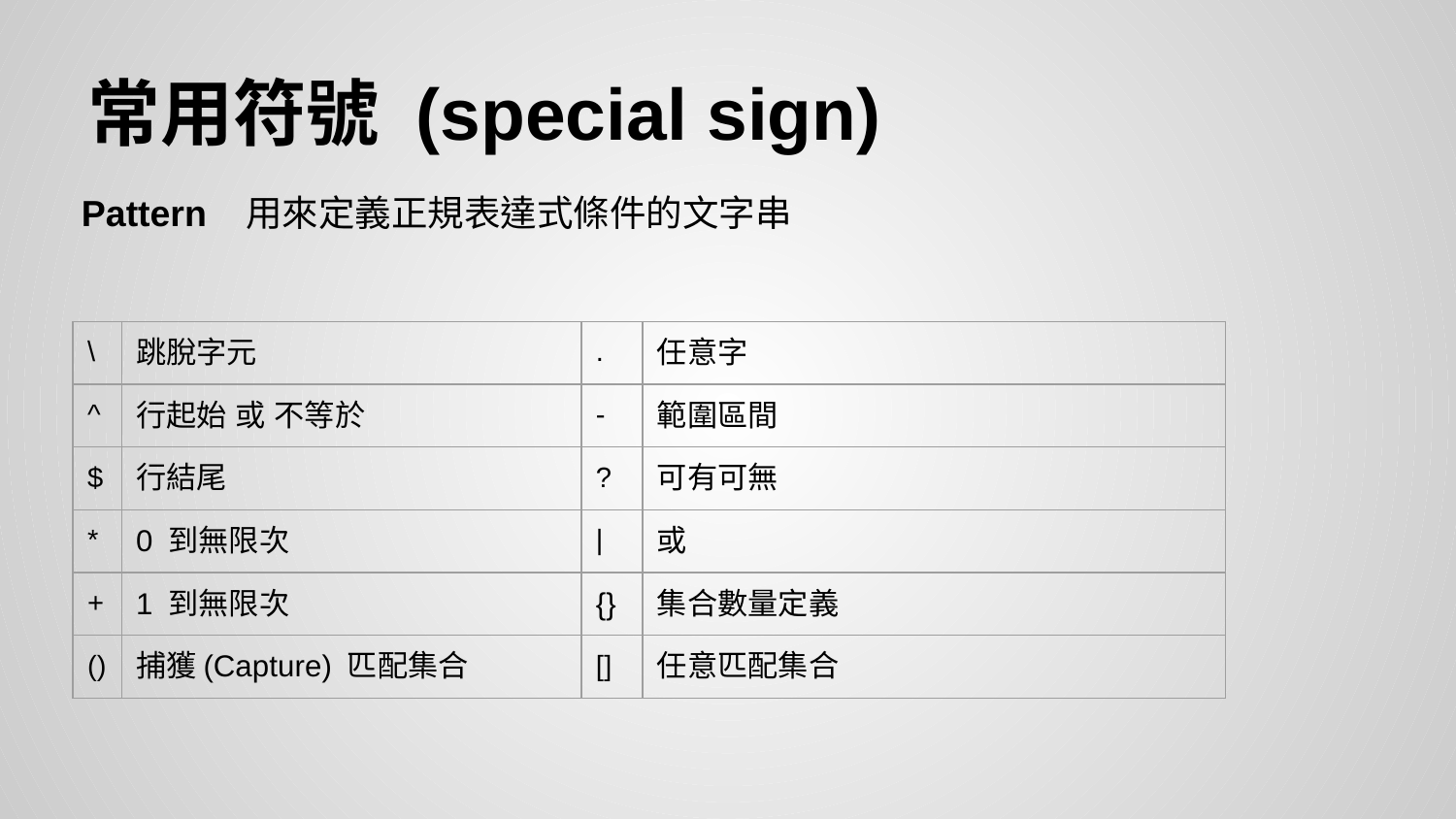

# 常用符號 (special sign)
Pattern   用來定義正規表達式條件的文字串
| \ | 跳脫字元 | . | 任意字 |
| --- | --- | --- | --- |
| ^ | 行起始 或 不等於 | - | 範圍區間 |
| $ | 行結尾 | ? | 可有可無 |
| \* | 0 到無限次 | | | 或 |
| + | 1 到無限次 | {} | 集合數量定義 |
| () | 捕獲(Capture) 匹配集合 | [] | 任意匹配集合 |